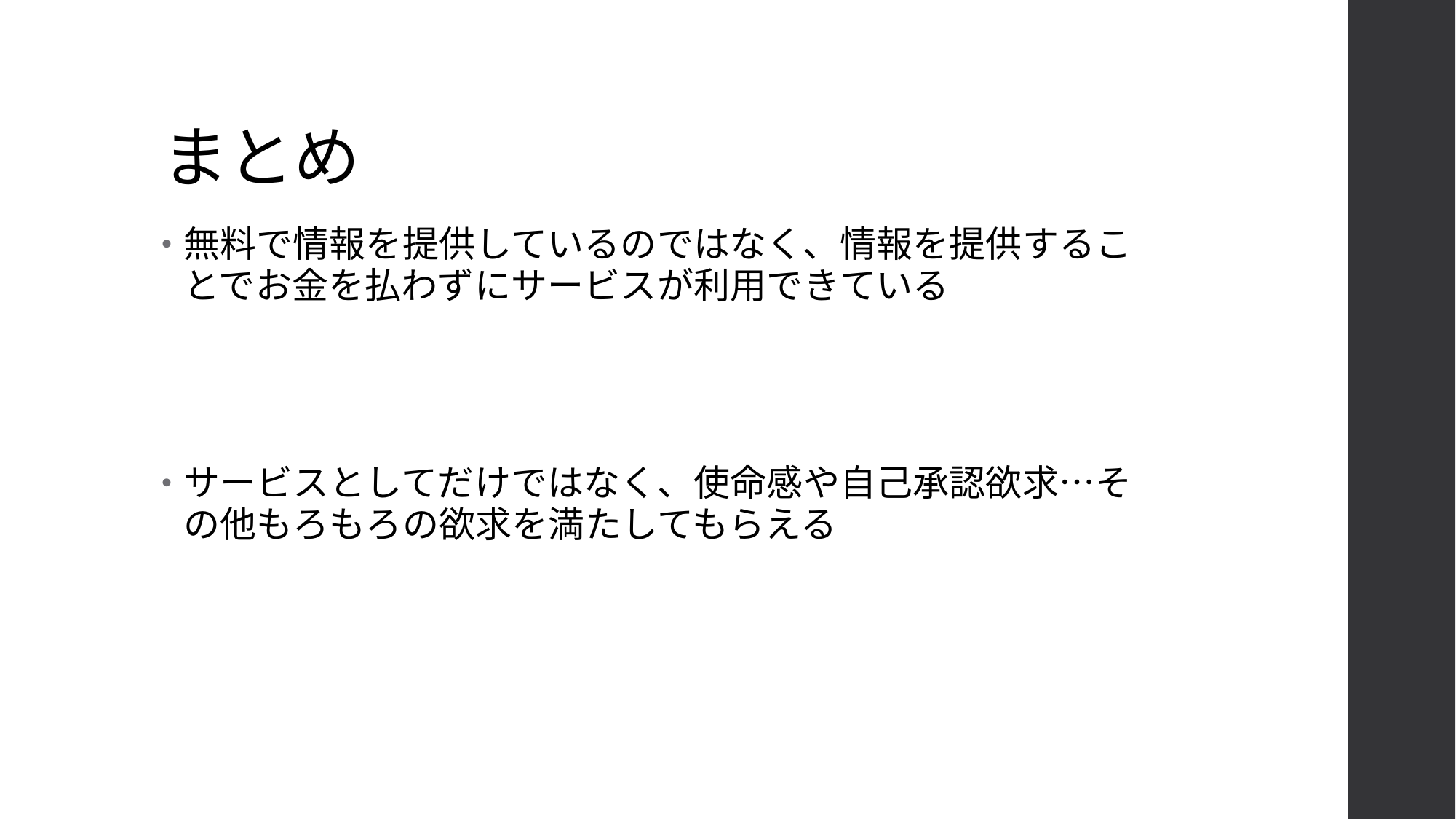

# まとめ
無料で情報を提供しているのではなく、情報を提供することでお金を払わずにサービスが利用できている

サービスとしてだけではなく、使命感や自己承認欲求…その他もろもろの欲求を満たしてもらえる